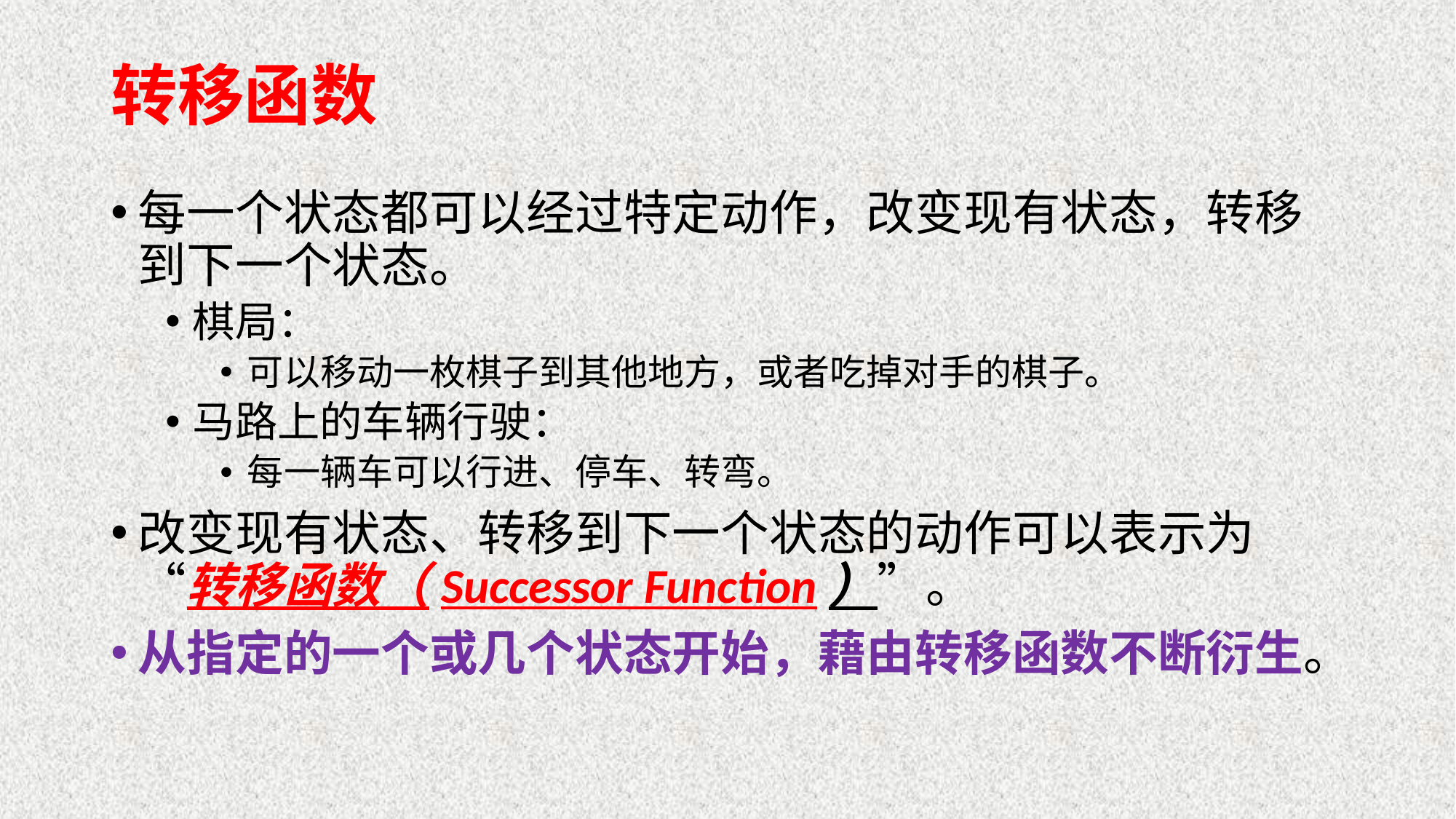

# 转移函数
每一个状态都可以经过特定动作，改变现有状态，转移到下一个状态。
棋局：
可以移动一枚棋子到其他地方，或者吃掉对手的棋子。
马路上的车辆行驶：
每一辆车可以行进、停车、转弯。
改变现有状态、转移到下一个状态的动作可以表示为“转移函数（Successor Function）”。
从指定的一个或几个状态开始，藉由转移函数不断衍生。